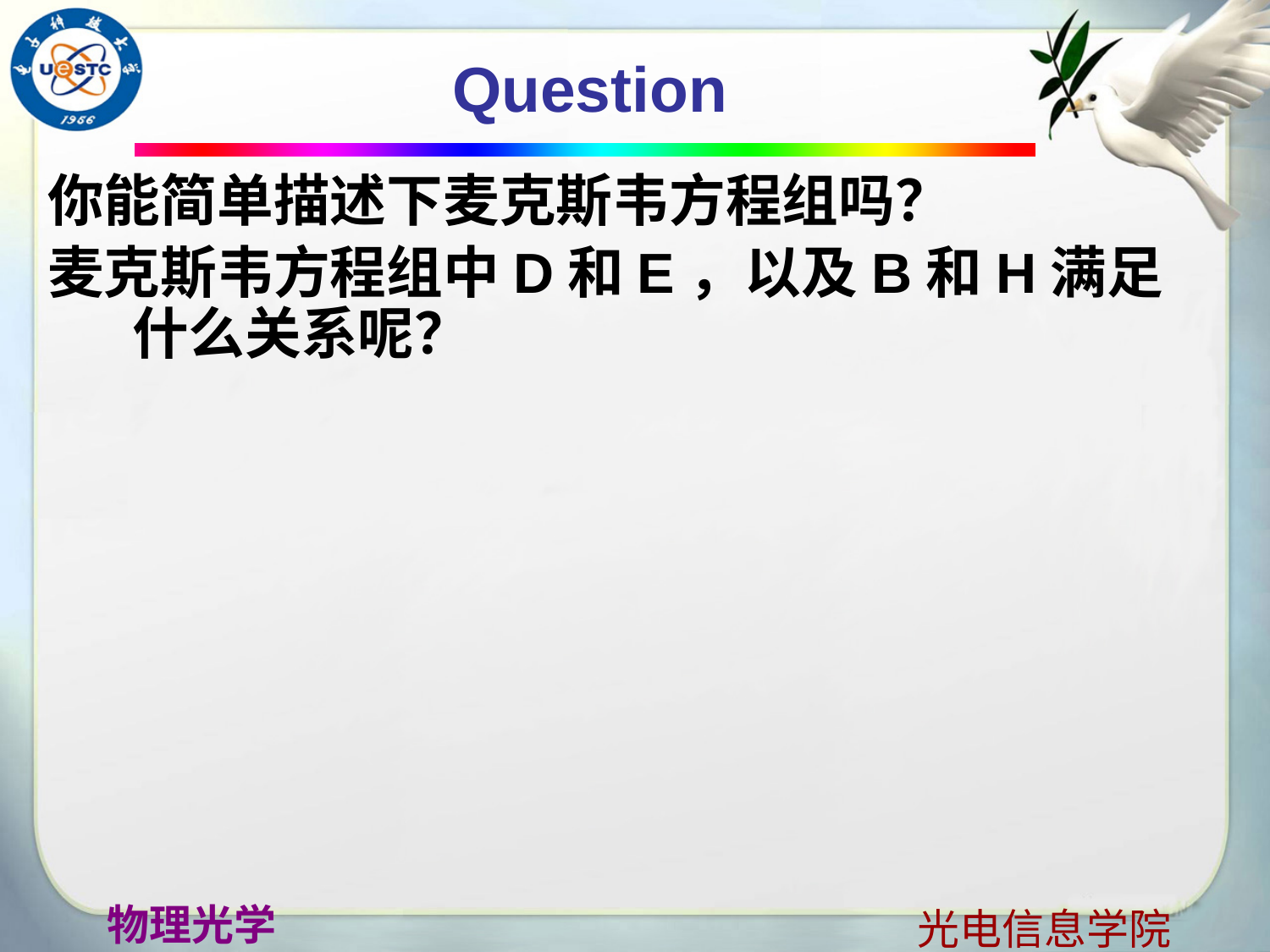

# Question
你能简单描述下麦克斯韦方程组吗？
麦克斯韦方程组中D和E，以及B和H满足什么关系呢？